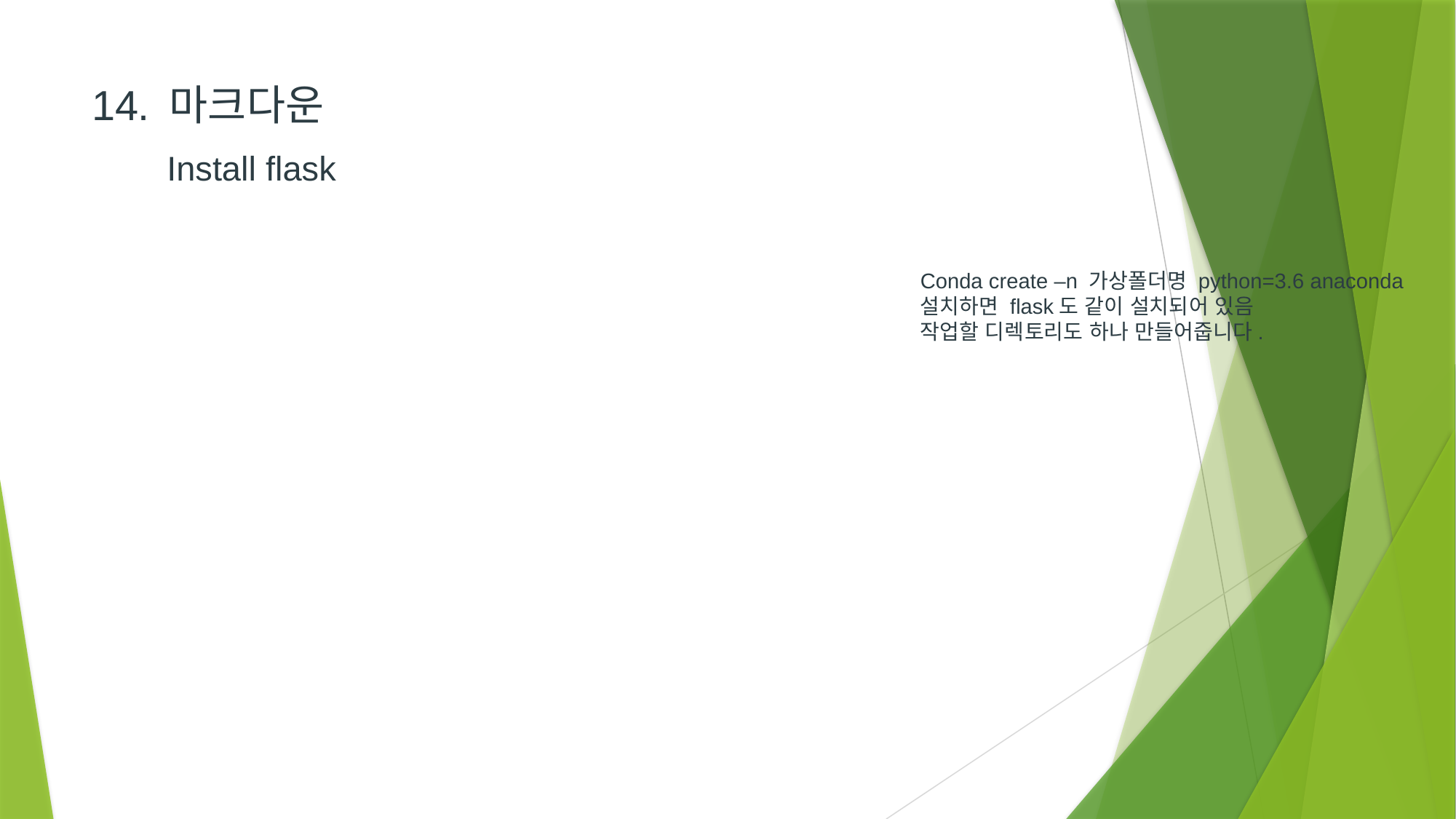

# 14. 마크다운
Install flask
Conda create –n 가상폴더명 python=3.6 anaconda
설치하면 flask도 같이 설치되어 있음
작업할 디렉토리도 하나 만들어줍니다.